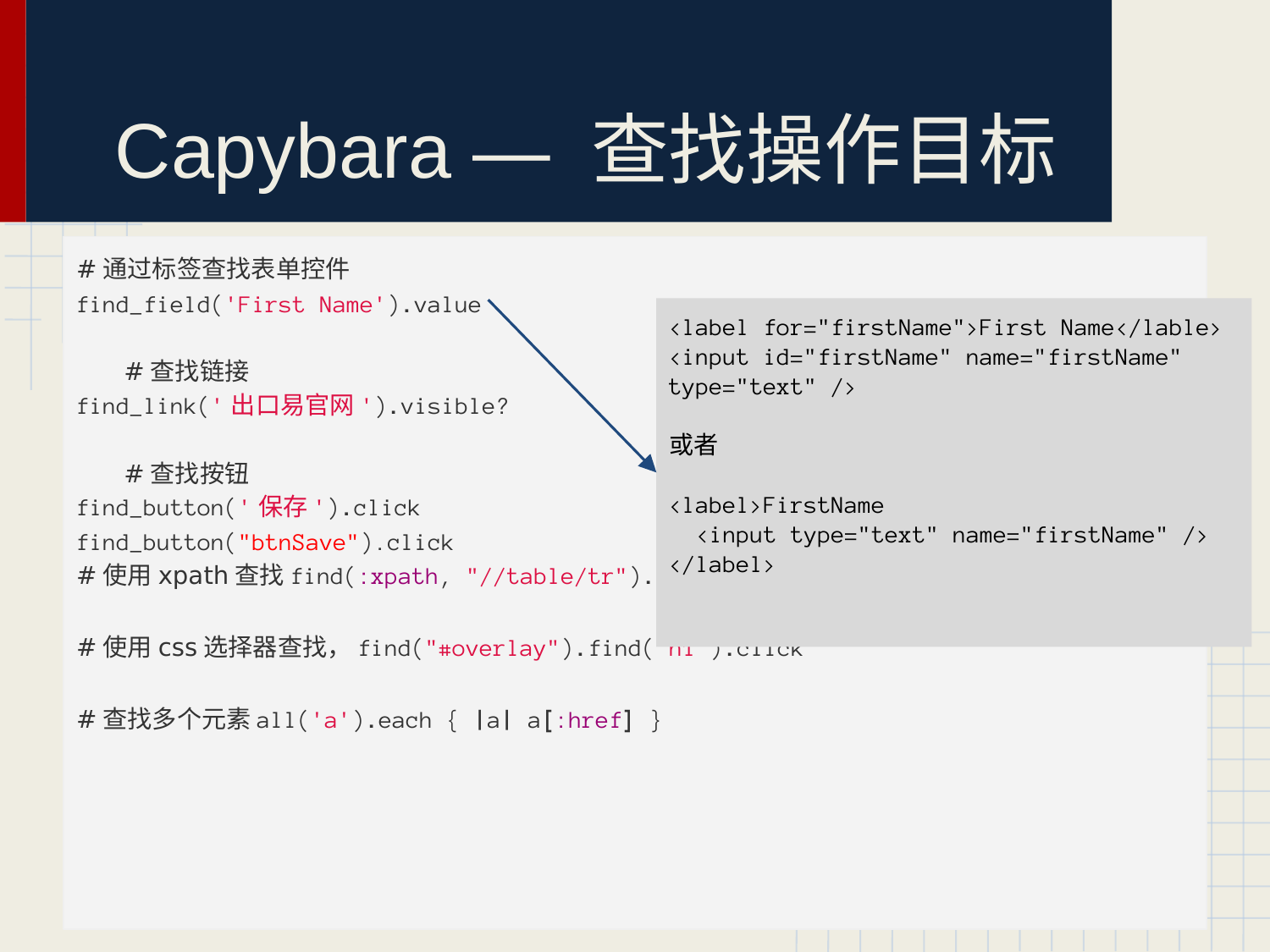

# Capybara — 查找操作目标
#通过标签查找表单控件
find_field('First Name').value
#查找链接
find_link('出口易官网').visible?
#查找按钮
find_button('保存').click
find_button("btnSave").click
#使用xpath查找find(:xpath, "//table/tr").click

#使用css选择器查找，find("#overlay").find("h1").click

#查找多个元素all('a').each { |a| a[:href] }

<label for="firstName">First Name</lable>
<input id="firstName" name="firstName" type="text" />

或者

<label>FirstName
  <input type="text" name="firstName" />
</label>